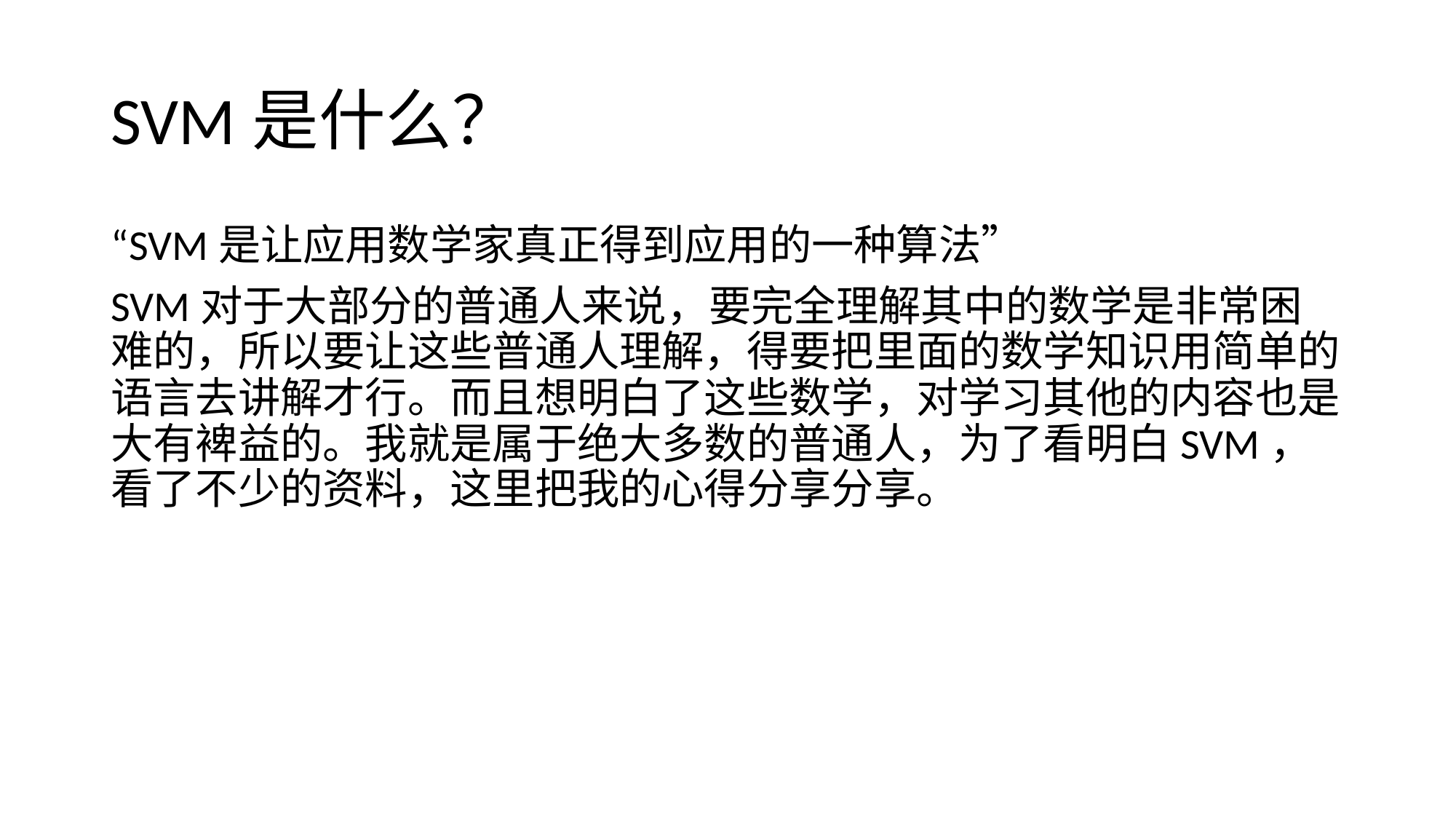

# SVM是什么？
“SVM是让应用数学家真正得到应用的一种算法”
SVM对于大部分的普通人来说，要完全理解其中的数学是非常困难的，所以要让这些普通人理解，得要把里面的数学知识用简单的语言去讲解才行。而且想明白了这些数学，对学习其他的内容也是大有裨益的。我就是属于绝大多数的普通人，为了看明白SVM，看了不少的资料，这里把我的心得分享分享。